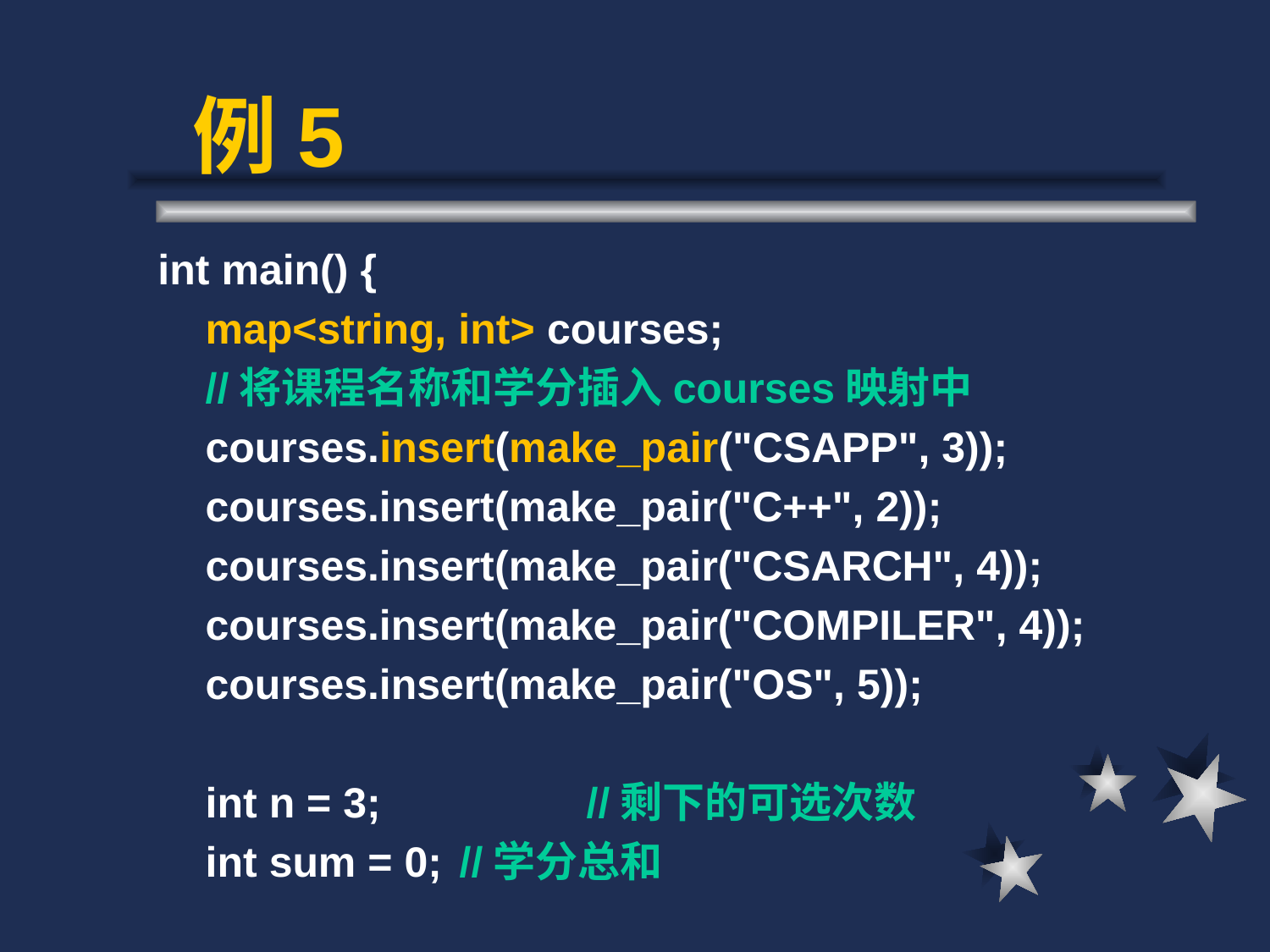

# 例5
int main() {
	map<string, int> courses;
	//将课程名称和学分插入courses映射中
	courses.insert(make_pair("CSAPP", 3));
	courses.insert(make_pair("C++", 2));
	courses.insert(make_pair("CSARCH", 4));
	courses.insert(make_pair("COMPILER", 4));
	courses.insert(make_pair("OS", 5));

	int n = 3;		//剩下的可选次数
	int sum = 0;	//学分总和
34